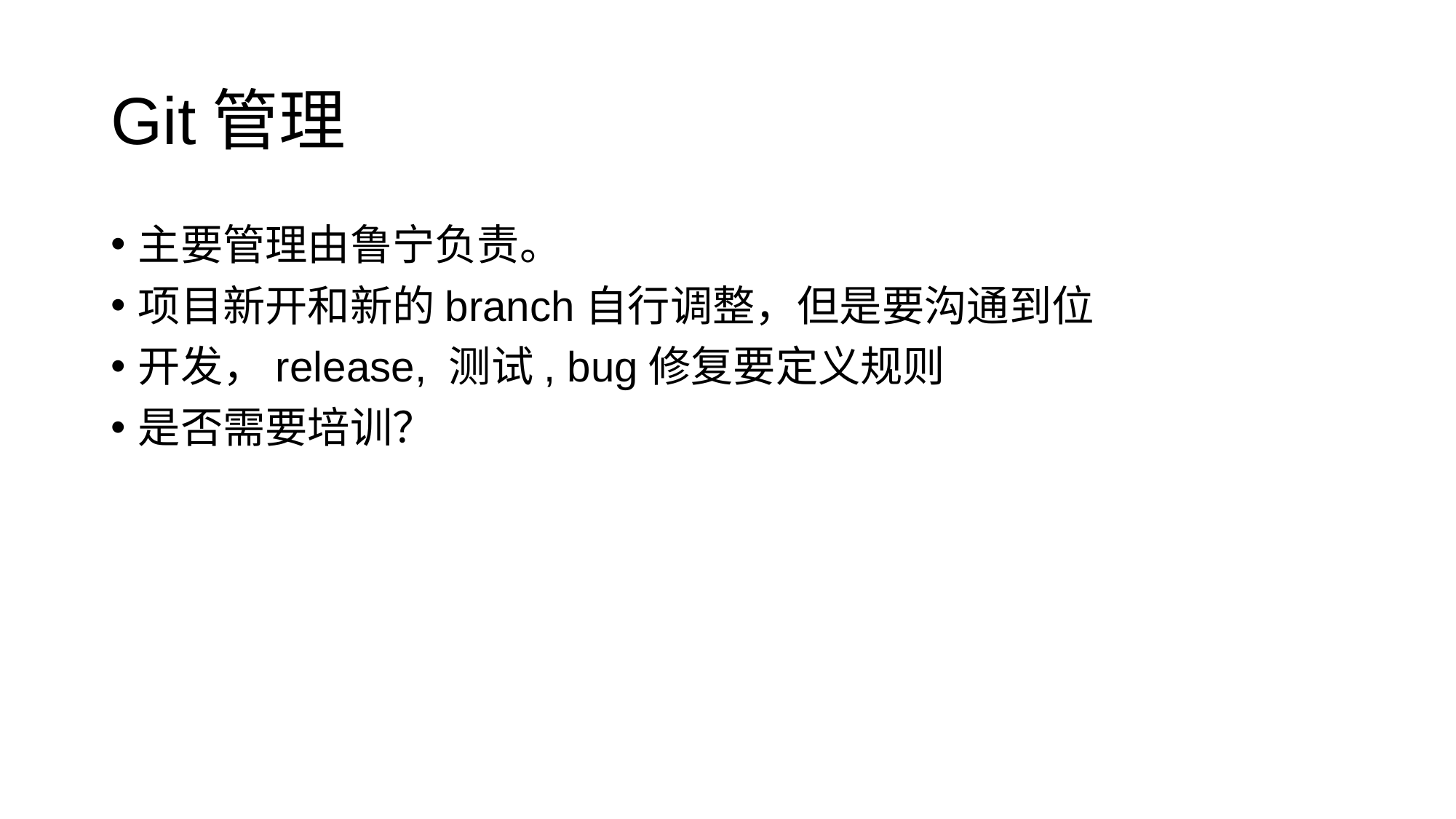

# Git管理
主要管理由鲁宁负责。
项目新开和新的branch自行调整，但是要沟通到位
开发，release, 测试, bug修复要定义规则
是否需要培训？